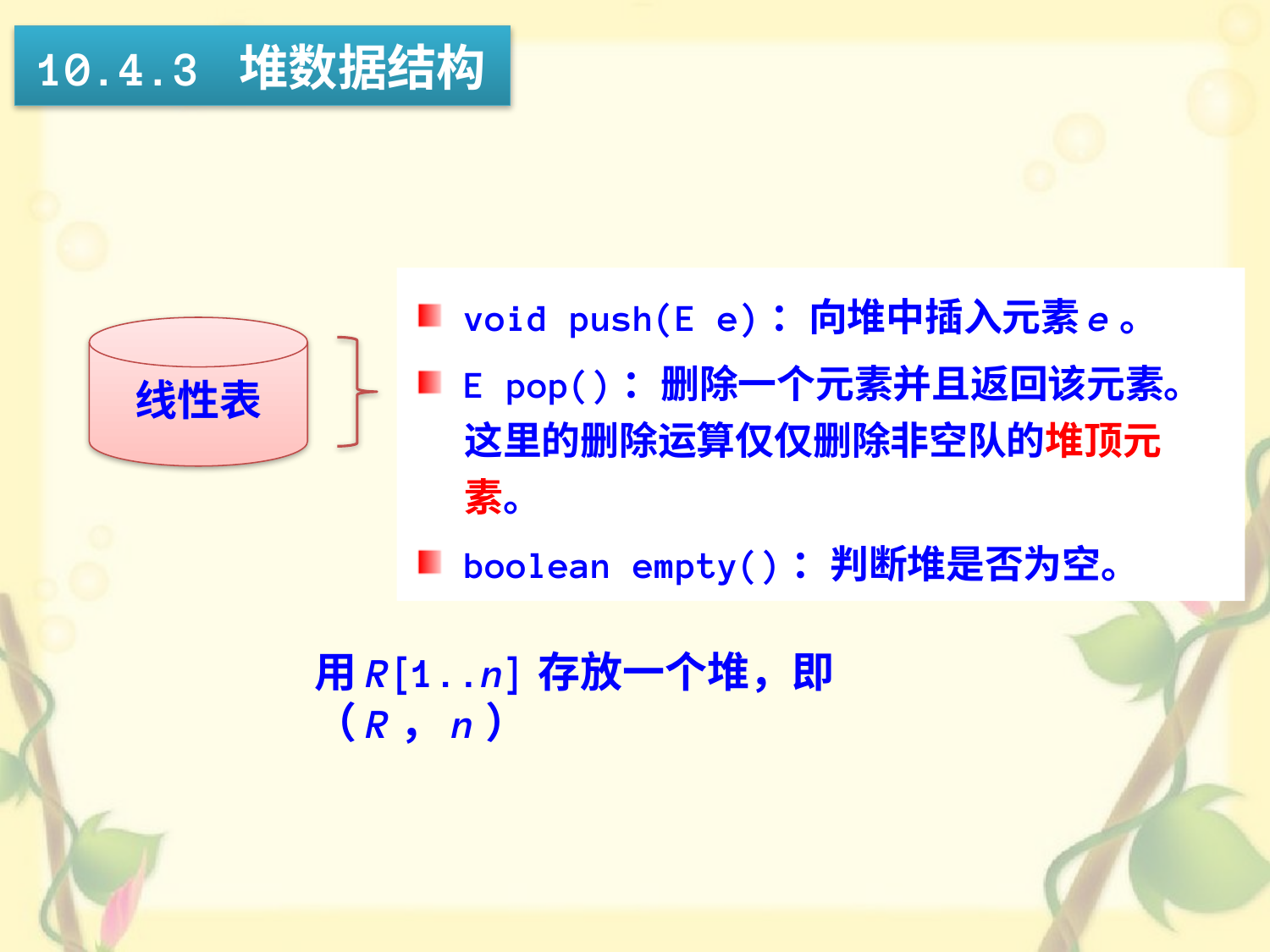

10.4.3 堆数据结构
void push(E e)：向堆中插入元素e。
E pop()：删除一个元素并且返回该元素。这里的删除运算仅仅删除非空队的堆顶元素。
boolean empty()：判断堆是否为空。
线性表

用R[1..n]存放一个堆，即（R，n）